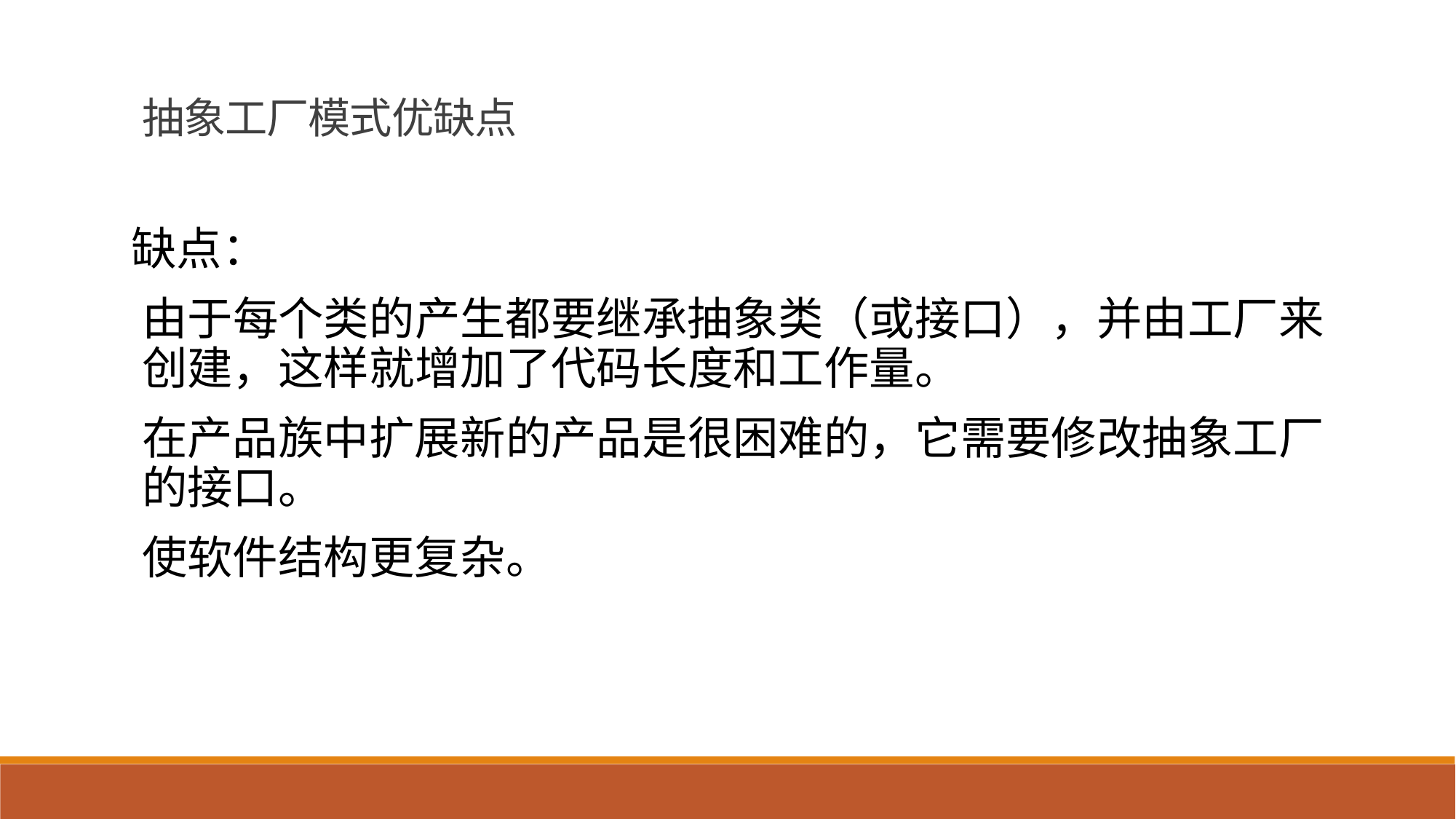

抽象工厂模式优缺点
缺点：
由于每个类的产生都要继承抽象类（或接口），并由工厂来创建，这样就增加了代码长度和工作量。
在产品族中扩展新的产品是很困难的，它需要修改抽象工厂的接口。
使软件结构更复杂。